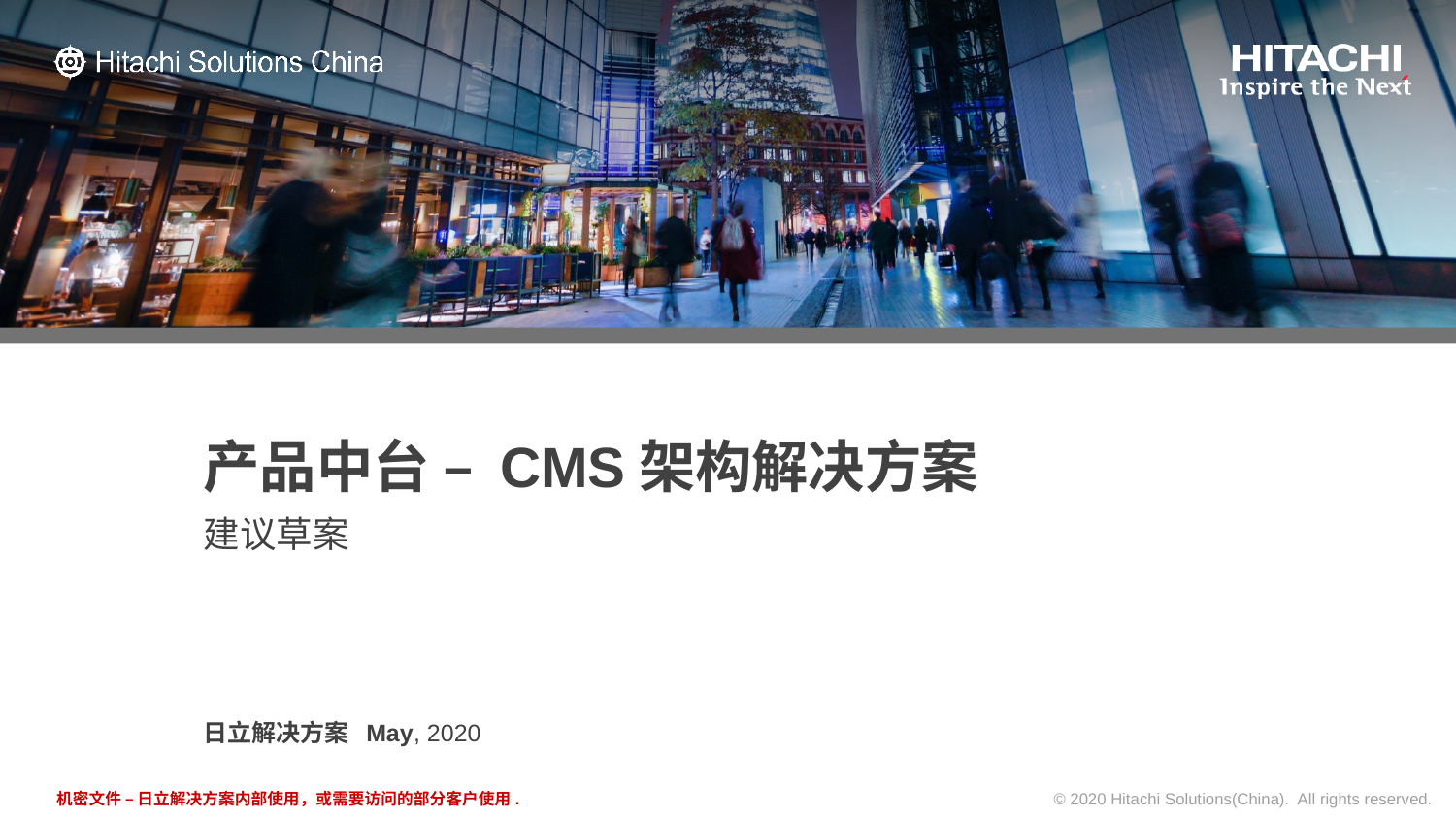

# 产品中台 – CMS架构解决方案
建议草案
日立解决方案  May, 2020